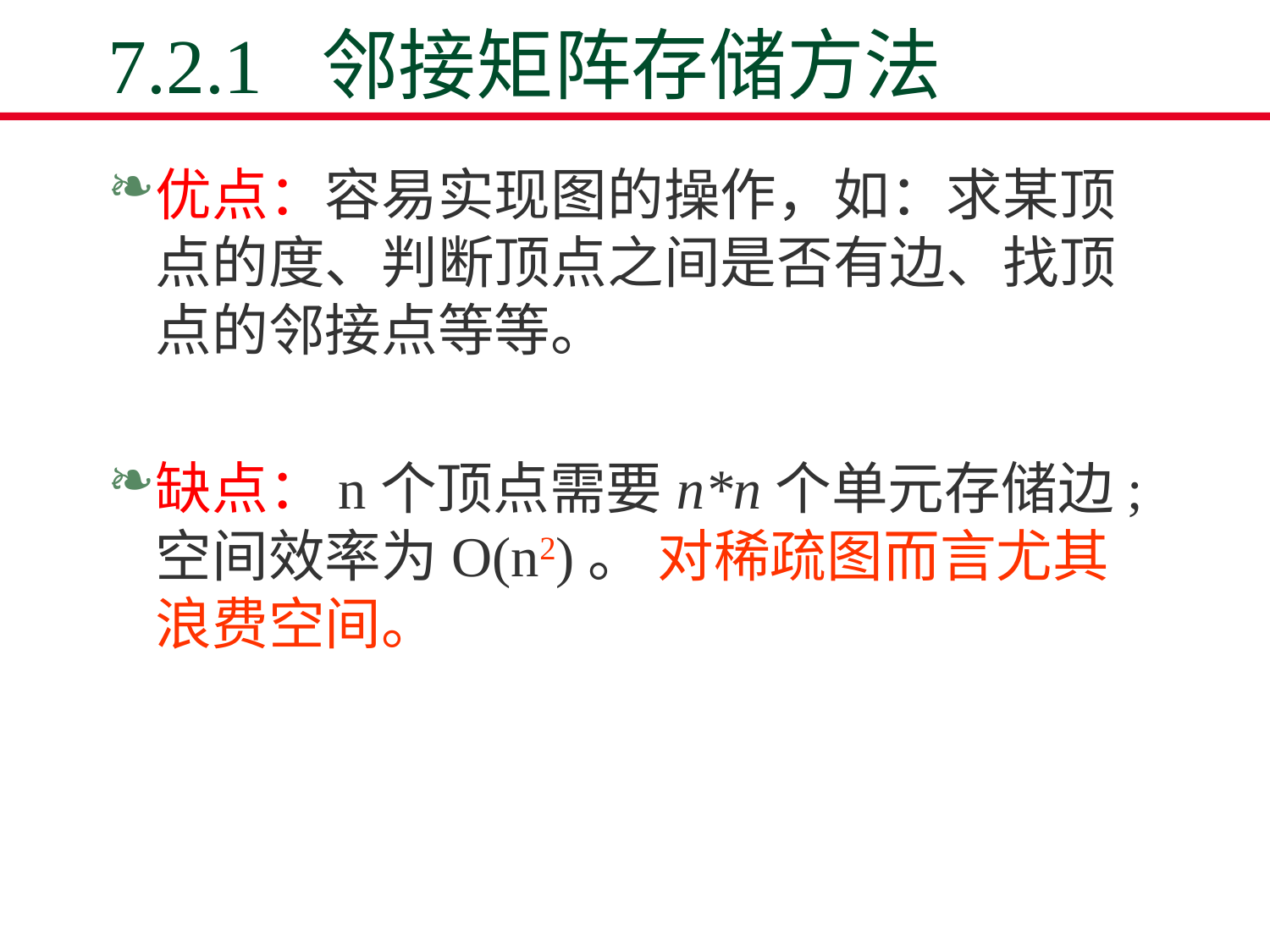

# 7.2.1  邻接矩阵存储方法
优点：容易实现图的操作，如：求某顶点的度、判断顶点之间是否有边、找顶点的邻接点等等。

缺点：n个顶点需要n*n个单元存储边;空间效率为O(n2)。 对稀疏图而言尤其浪费空间。